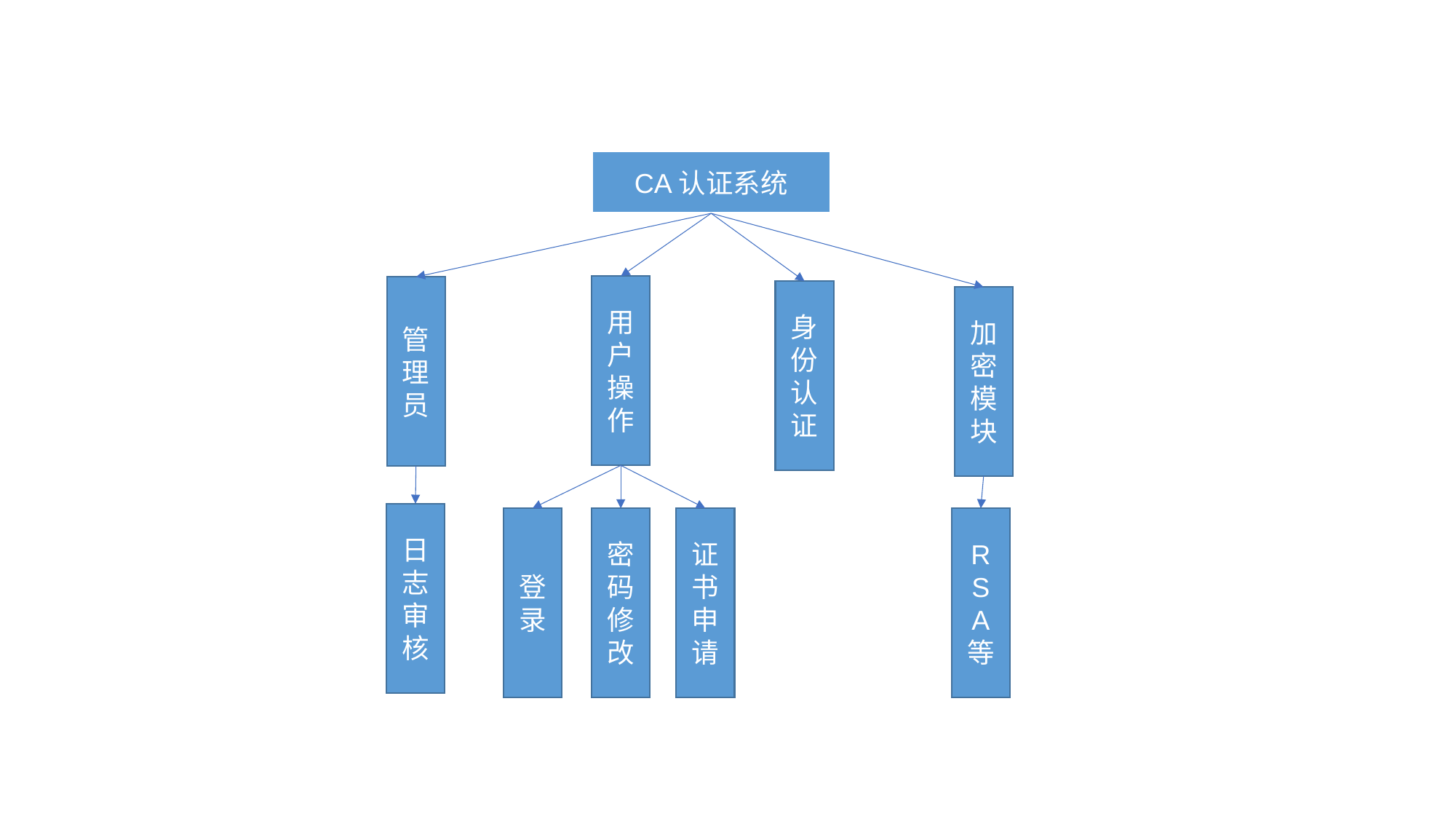

CA认证系统
用户操作
管理员
身份认证
加密模块
日志审核
证书申请
R
S
A
等
密码修改
登录